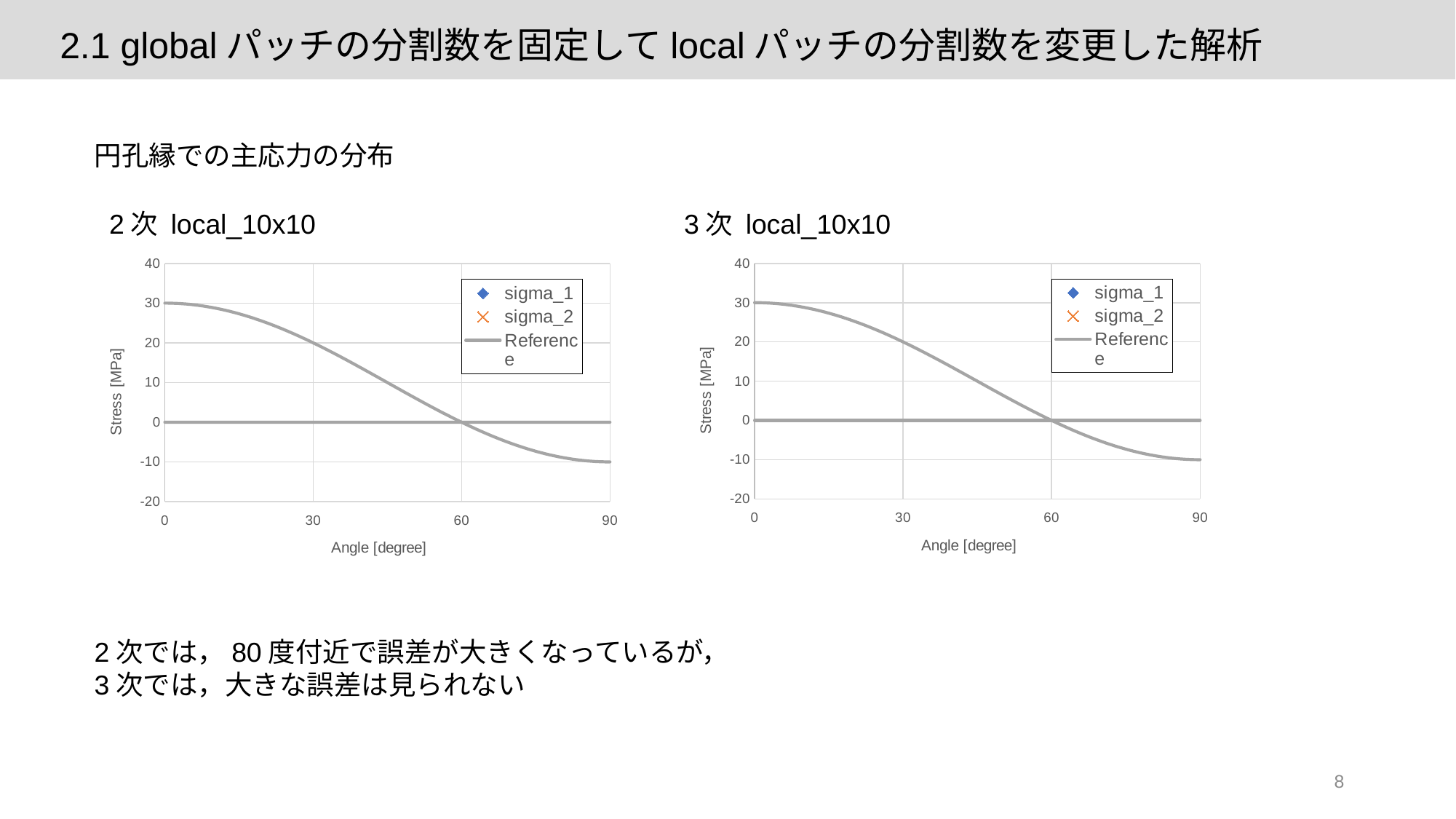

2.1 globalパッチの分割数を固定してlocalパッチの分割数を変更した解析

円孔縁での主応力の分布
2次 local_10x10
3次 local_10x10

### Chart

| Category |  |  |  |  |
|---|---|---|---|---|

### Chart

| Category |  |  |  |  |
|---|---|---|---|---|
2次では，80度付近で誤差が大きくなっているが，
3次では，大きな誤差は見られない
8